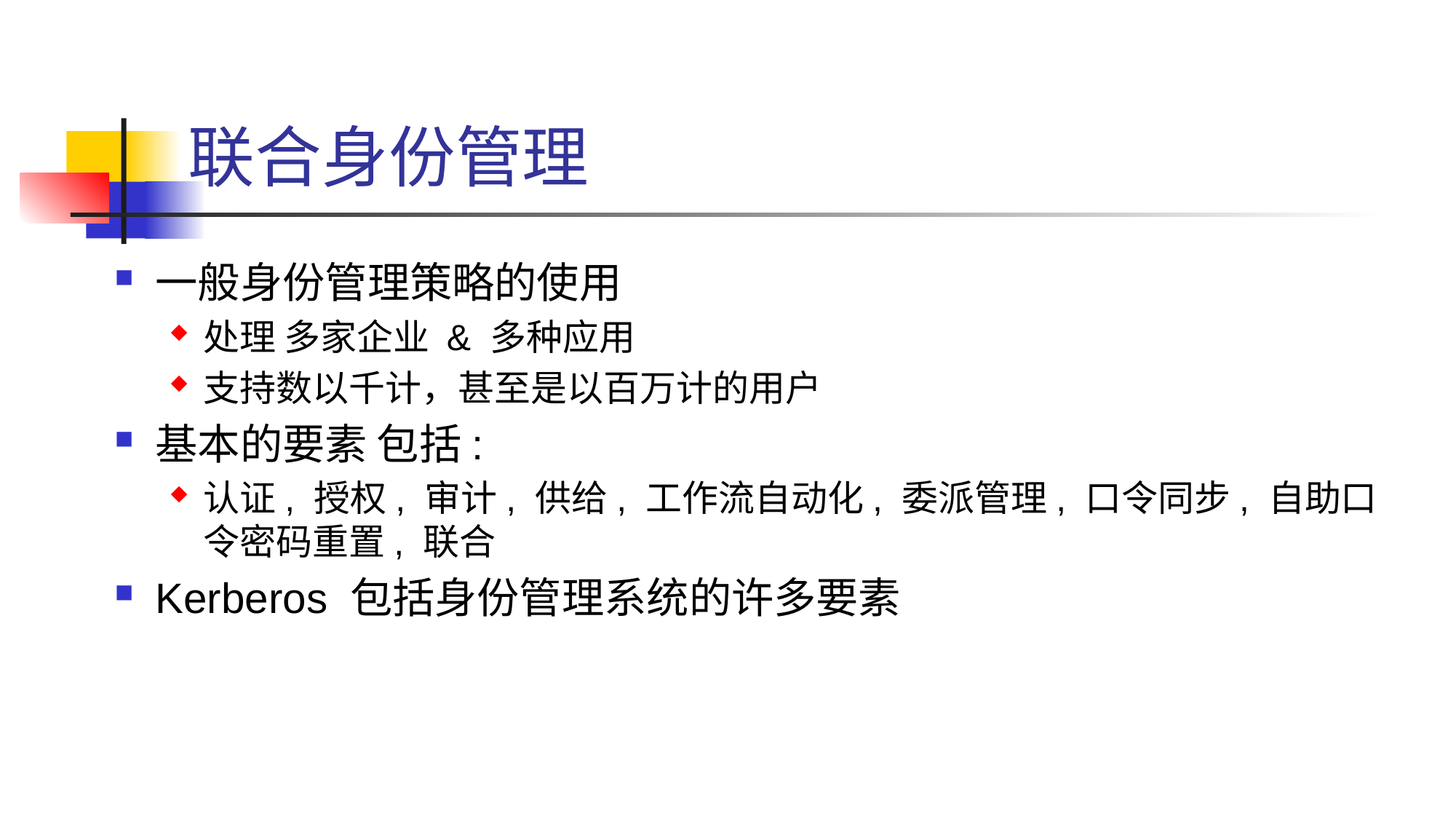

# 联合身份管理
一般身份管理策略的使用
处理 多家企业 & 多种应用
支持数以千计，甚至是以百万计的用户
基本的要素 包括:
认证, 授权, 审计, 供给, 工作流自动化, 委派管理, 口令同步, 自助口令密码重置, 联合
Kerberos 包括身份管理系统的许多要素